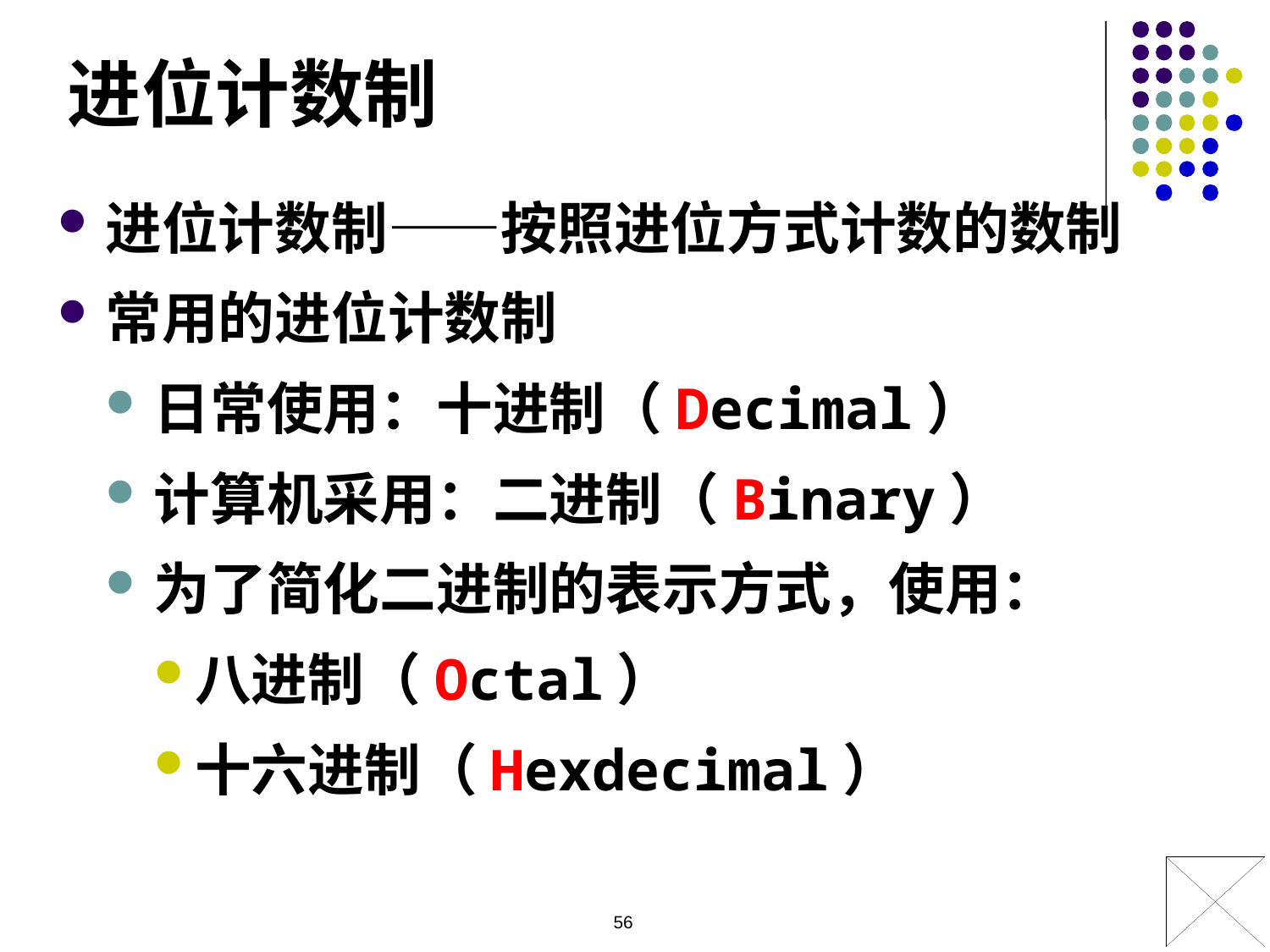

进位计数制
进位计数制——按照进位方式计数的数制
常用的进位计数制
日常使用：十进制（Decimal）
计算机采用：二进制（Binary）
为了简化二进制的表示方式，使用：
八进制（Octal）
十六进制（Hexdecimal）
56